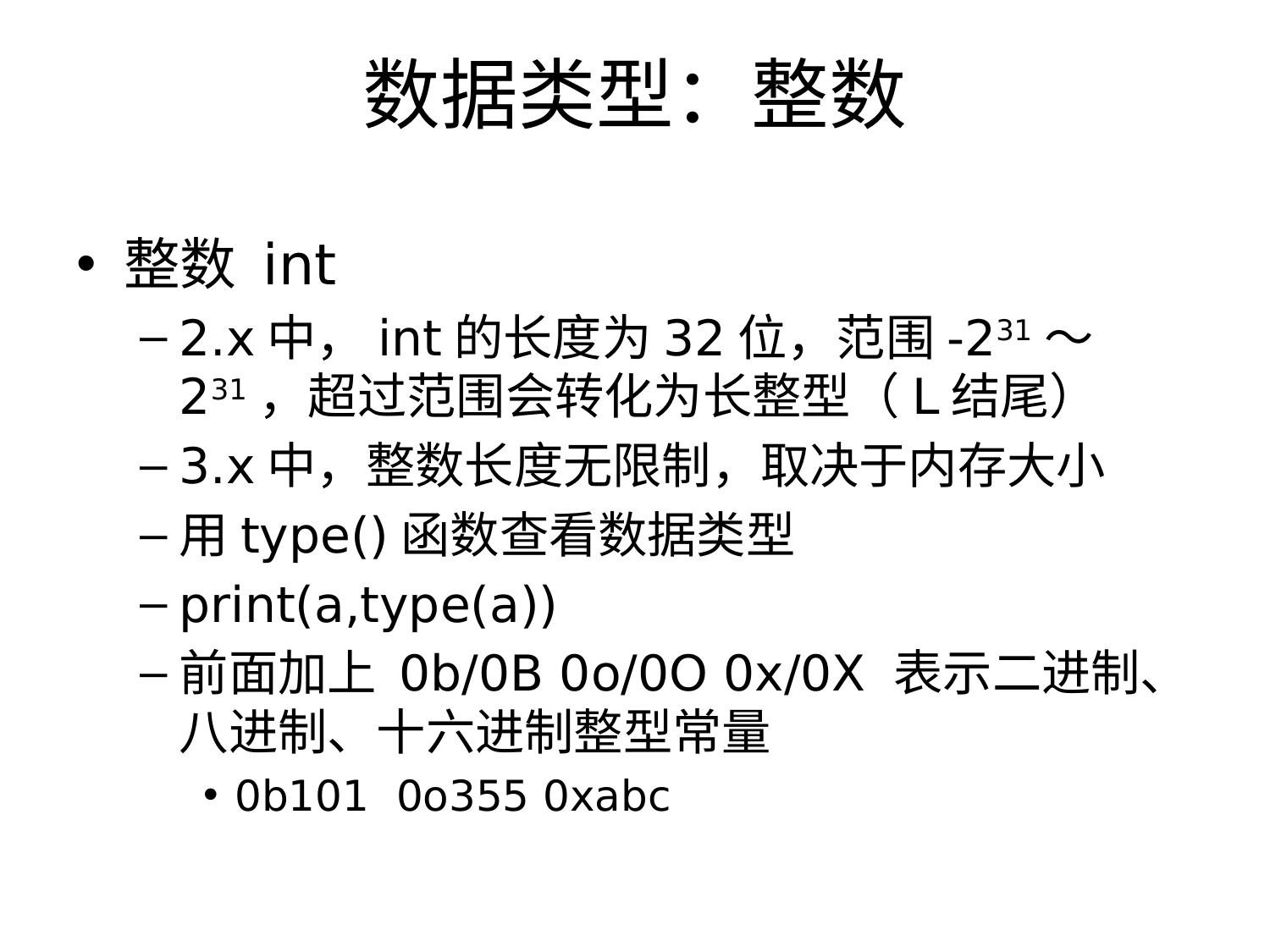

# 数据类型：整数
整数 int
2.x中，int的长度为32位，范围-231～231，超过范围会转化为长整型（L结尾）
3.x中，整数长度无限制，取决于内存大小
用type()函数查看数据类型
print(a,type(a))
前面加上 0b/0B 0o/0O 0x/0X 表示二进制、八进制、十六进制整型常量
0b101  0o355 0xabc